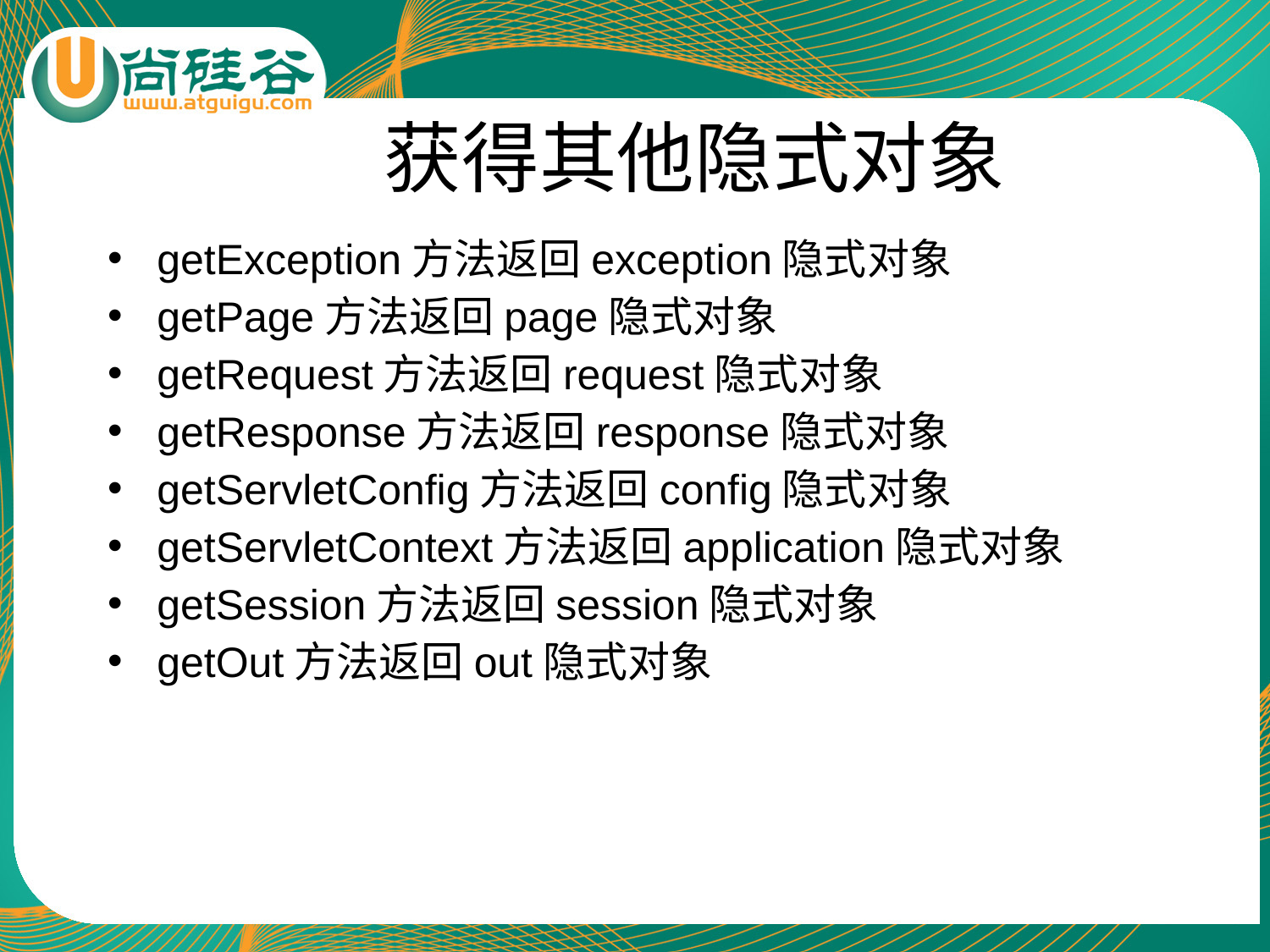

# 获得其他隐式对象
getException方法返回exception隐式对象
getPage方法返回page隐式对象
getRequest方法返回request隐式对象
getResponse方法返回response隐式对象
getServletConfig方法返回config隐式对象
getServletContext方法返回application隐式对象
getSession方法返回session隐式对象
getOut方法返回out隐式对象